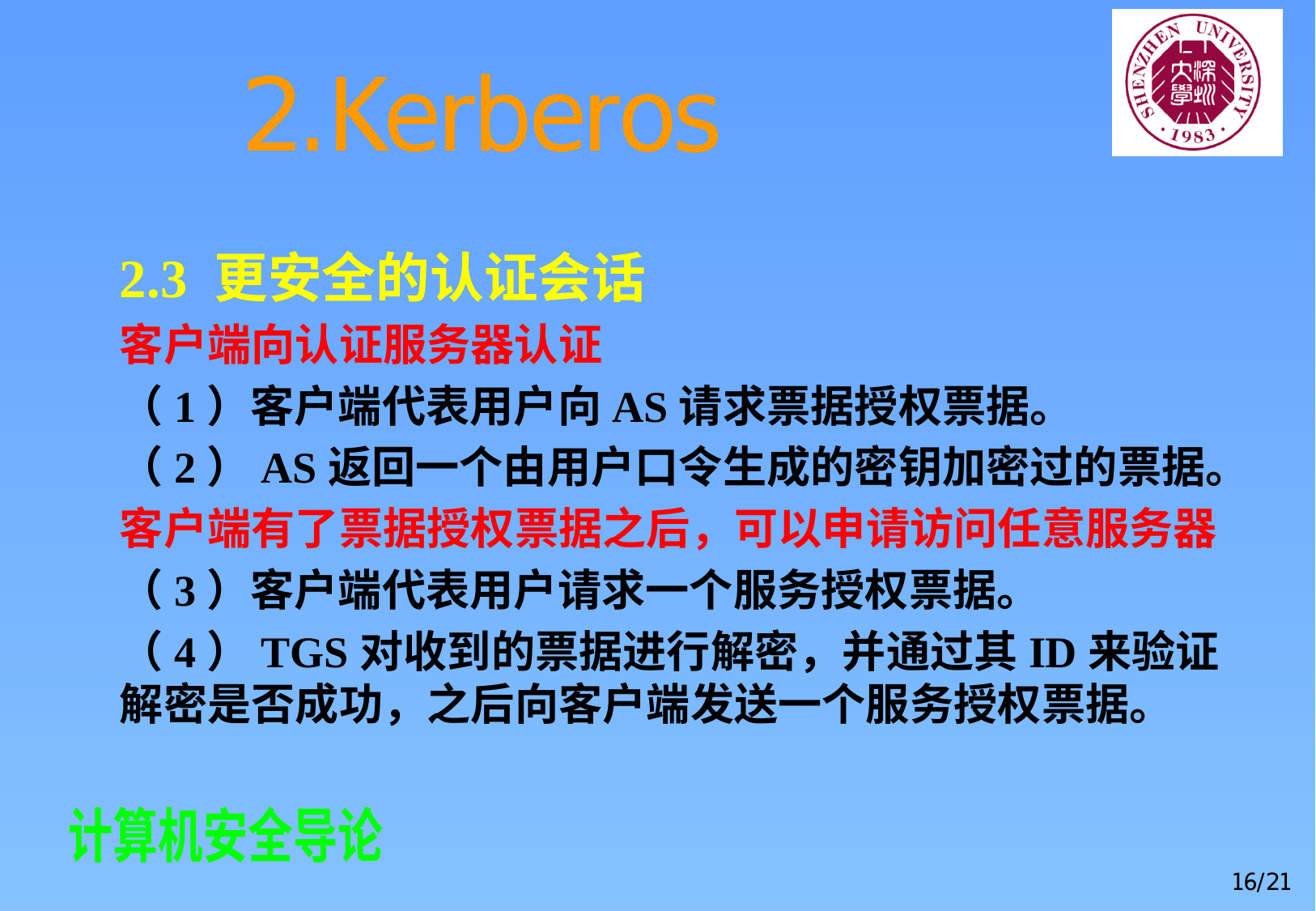

# 2.Kerberos
2.3 更安全的认证会话
客户端向认证服务器认证
（1）客户端代表用户向AS请求票据授权票据。
（2）AS返回一个由用户口令生成的密钥加密过的票据。
客户端有了票据授权票据之后，可以申请访问任意服务器
（3）客户端代表用户请求一个服务授权票据。
（4）TGS对收到的票据进行解密，并通过其ID来验证解密是否成功，之后向客户端发送一个服务授权票据。
16/21